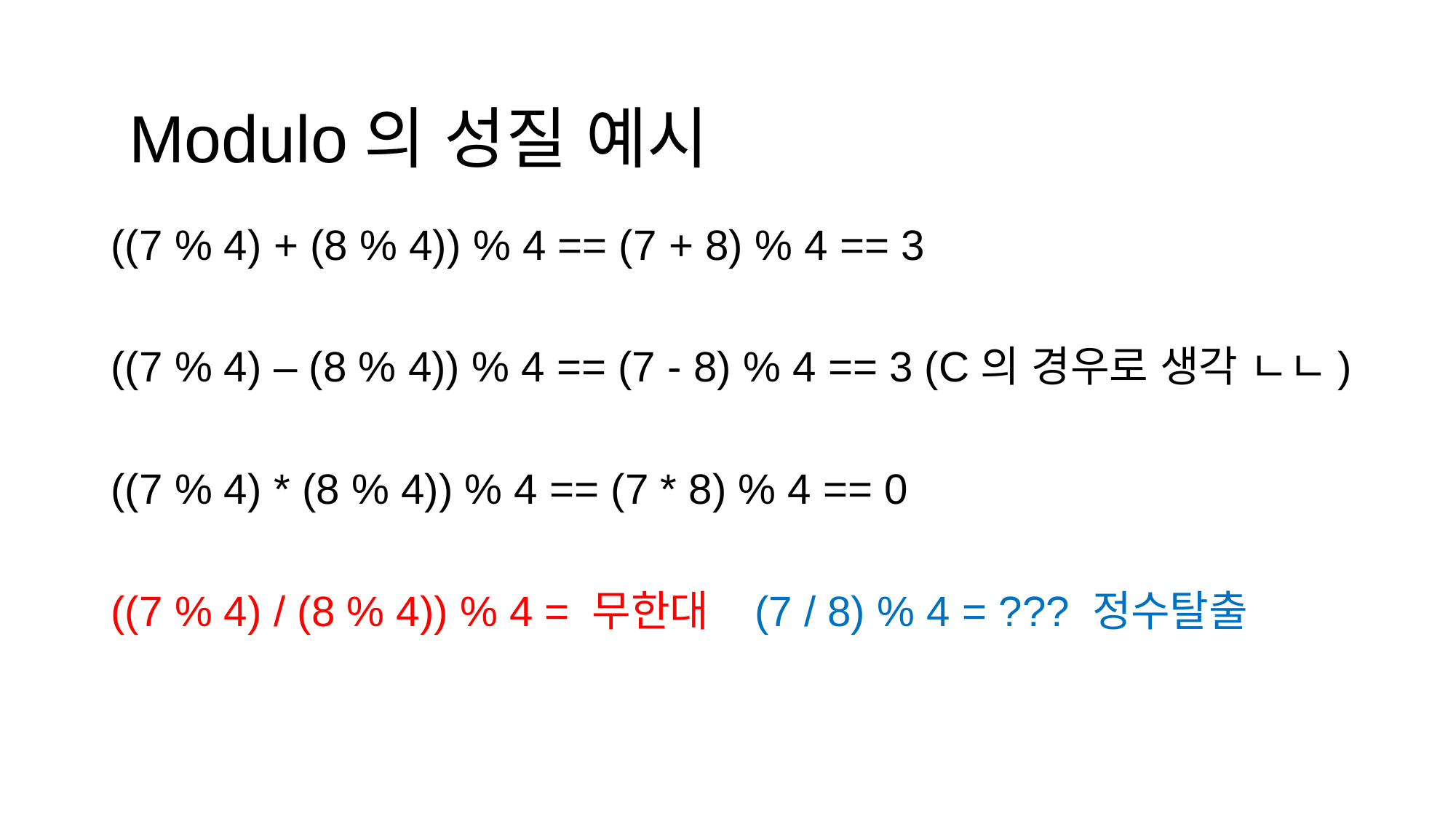

Modulo의 성질 예시
((7 % 4) + (8 % 4)) % 4 == (7 + 8) % 4 == 3

((7 % 4) – (8 % 4)) % 4 == (7 - 8) % 4 == 3 (C의 경우로 생각 ㄴㄴ)

((7 % 4) * (8 % 4)) % 4 == (7 * 8) % 4 == 0

((7 % 4) / (8 % 4)) % 4 = 무한대   (7 / 8) % 4 = ??? 정수탈출